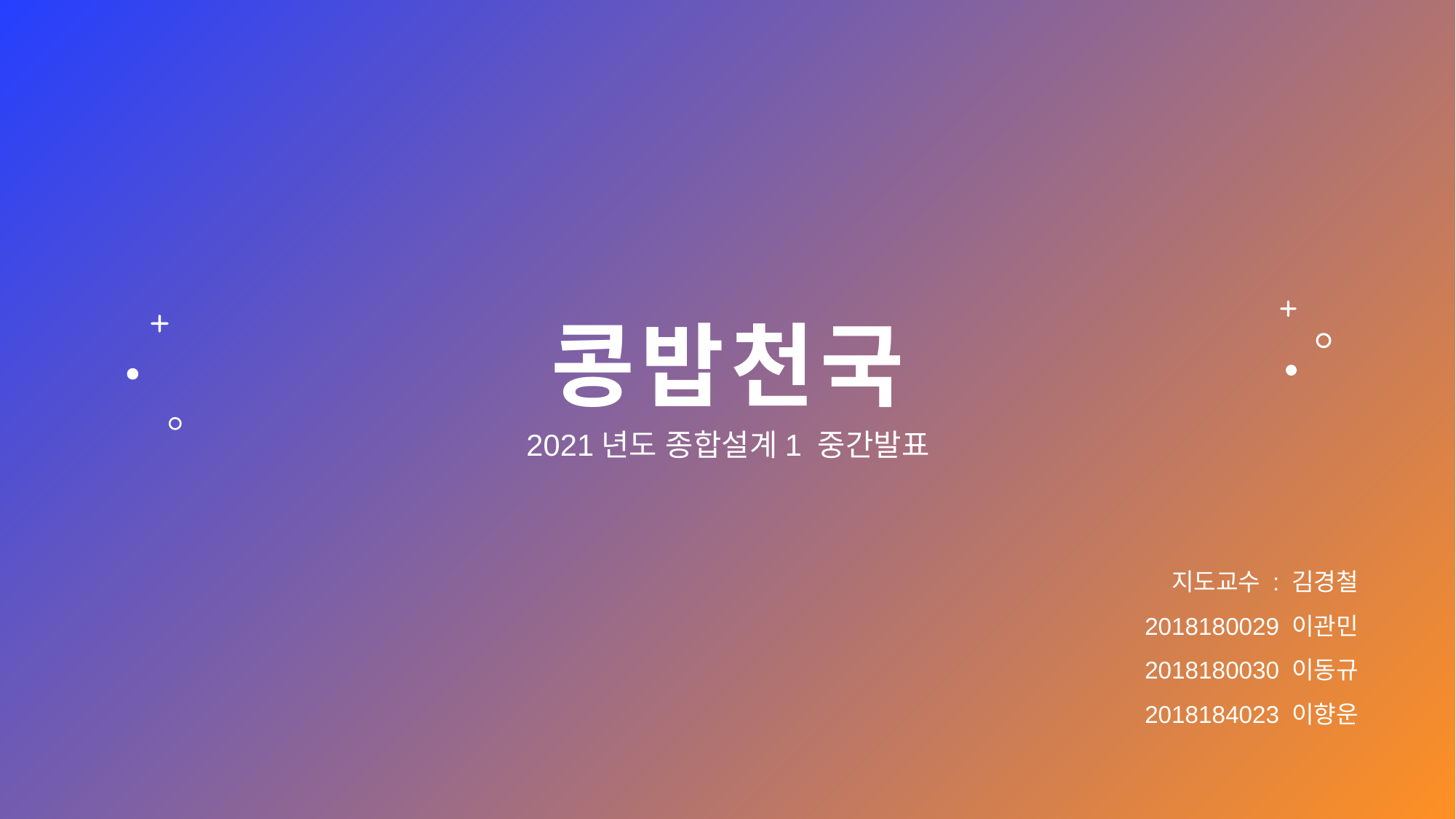

# 콩밥천국
2021년도 종합설계1 중간발표
지도교수 : 김경철
2018180029 이관민
2018180030 이동규
2018184023 이향운